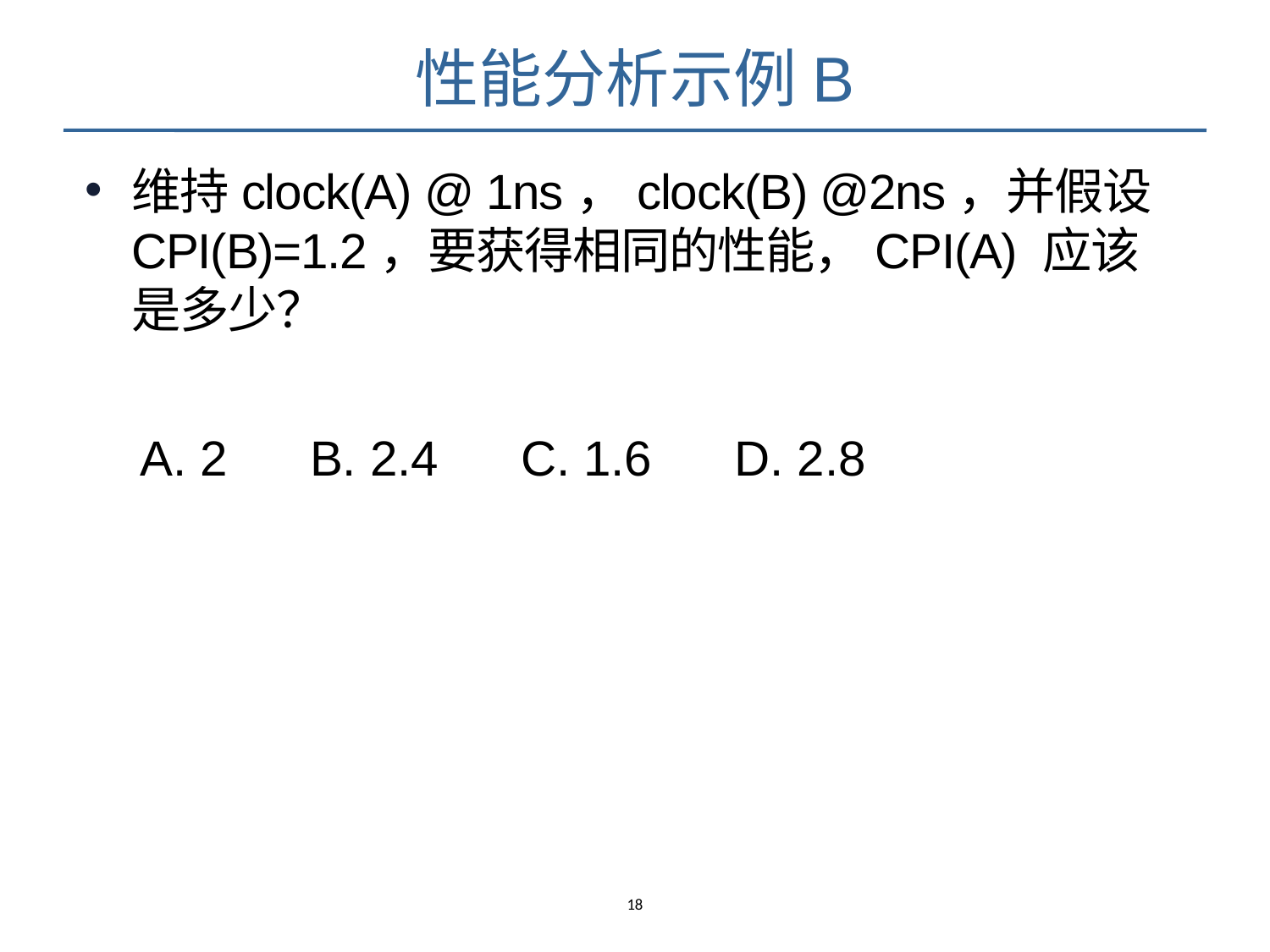

# 性能分析示例B
维持clock(A) @ 1ns，clock(B) @2ns，并假设 CPI(B)=1.2，要获得相同的性能，CPI(A) 应该是多少？

    A. 2      B. 2.4      C. 1.6      D. 2.8

18